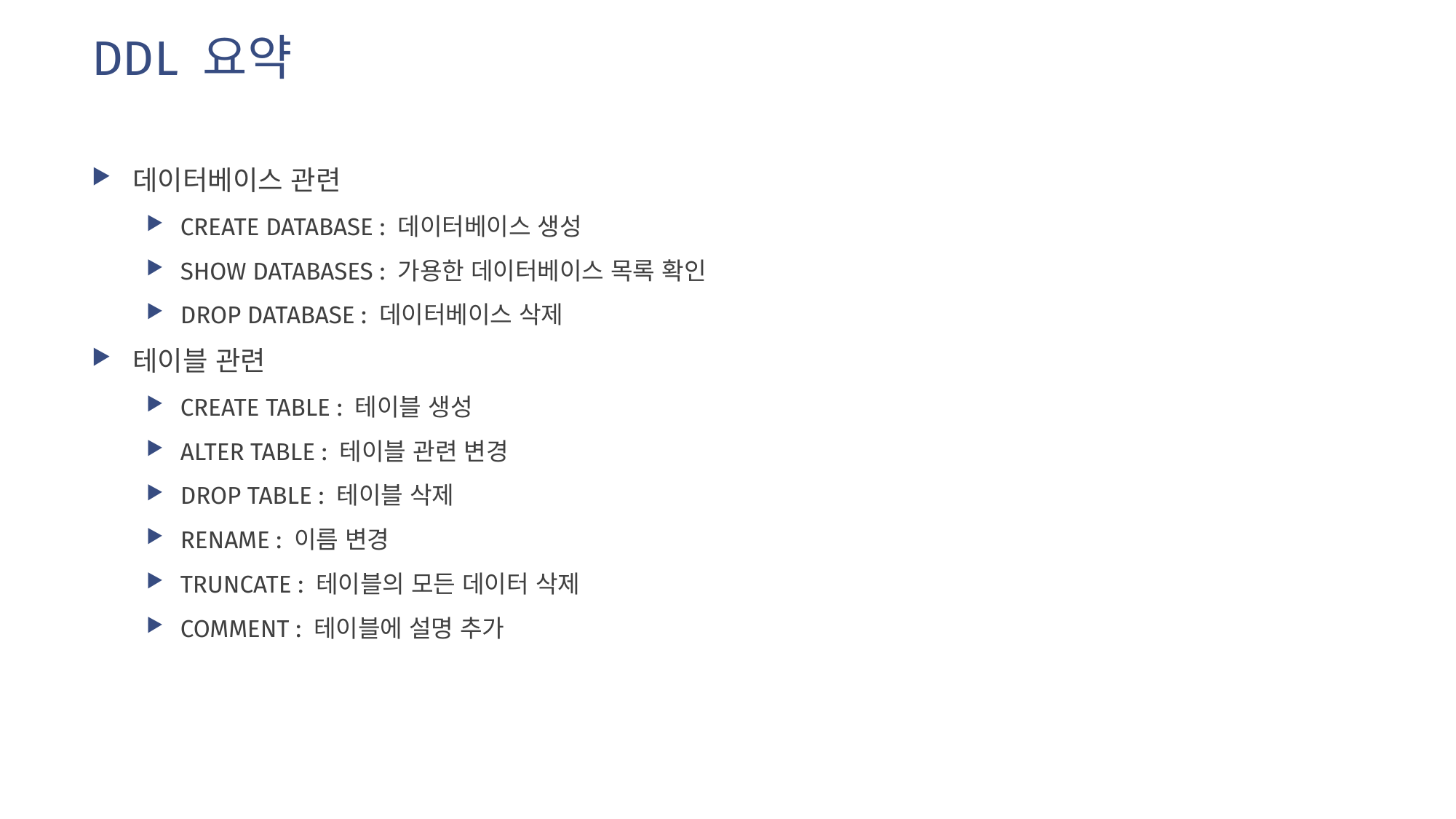

# DDL 요약
데이터베이스 관련
CREATE DATABASE : 데이터베이스 생성
SHOW DATABASES : 가용한 데이터베이스 목록 확인
DROP DATABASE : 데이터베이스 삭제
테이블 관련
CREATE TABLE : 테이블 생성
ALTER TABLE : 테이블 관련 변경
DROP TABLE : 테이블 삭제
RENAME : 이름 변경
TRUNCATE : 테이블의 모든 데이터 삭제
COMMENT : 테이블에 설명 추가